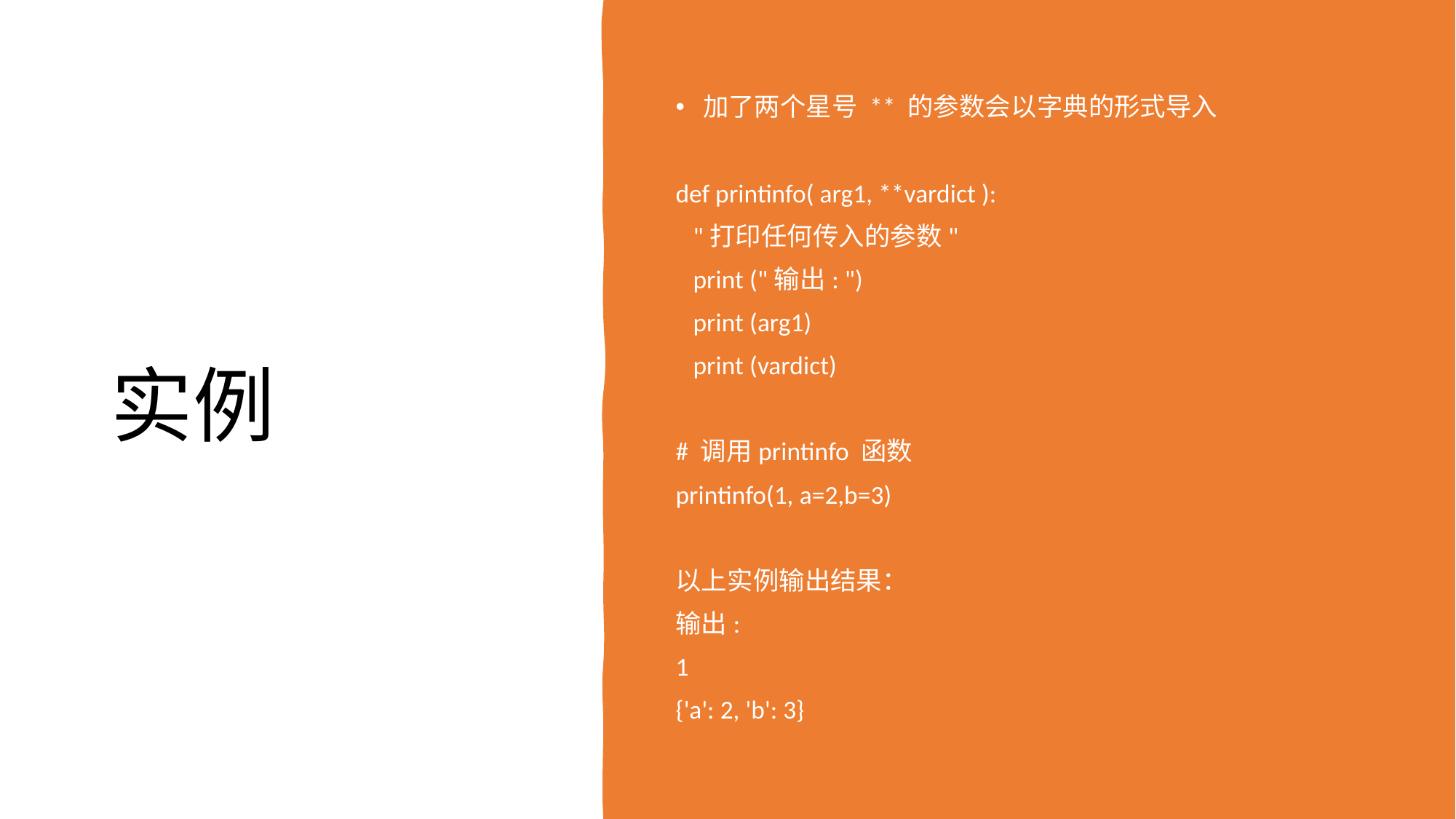

# 实例
加了两个星号 ** 的参数会以字典的形式导入

def printinfo( arg1, **vardict ):
   "打印任何传入的参数"
   print ("输出: ")
   print (arg1)
   print (vardict)

# 调用printinfo 函数
printinfo(1, a=2,b=3)

以上实例输出结果：
输出:
1
{'a': 2, 'b': 3}